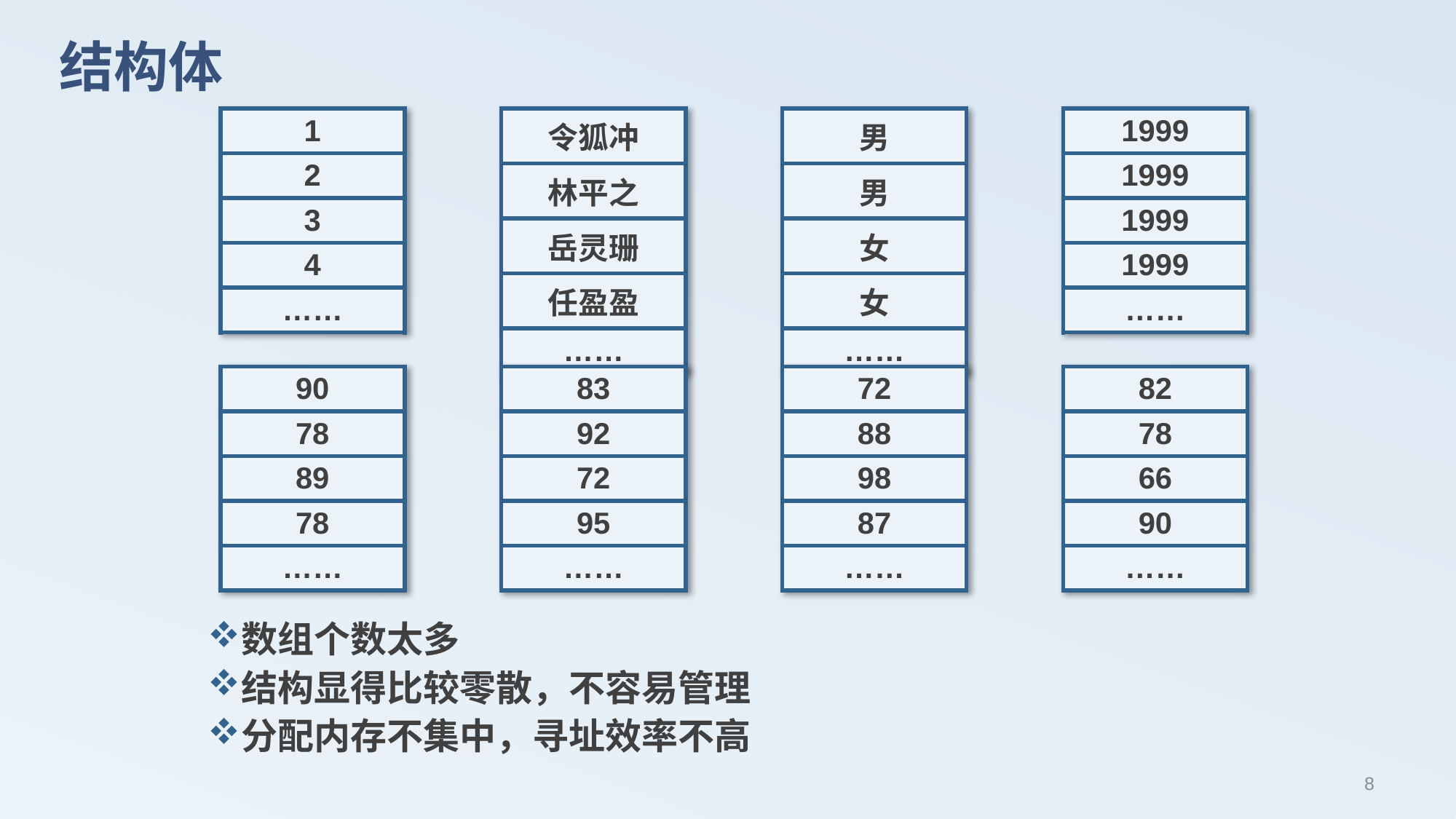

# 结构体
| 1 |
| --- |
| 2 |
| 3 |
| 4 |
| …… |
| 令狐冲 |
| --- |
| 林平之 |
| 岳灵珊 |
| 任盈盈 |
| …… |
| 男 |
| --- |
| 男 |
| 女 |
| 女 |
| …… |
| 1999 |
| --- |
| 1999 |
| 1999 |
| 1999 |
| …… |
| 90 |
| --- |
| 78 |
| 89 |
| 78 |
| …… |
| 83 |
| --- |
| 92 |
| 72 |
| 95 |
| …… |
| 72 |
| --- |
| 88 |
| 98 |
| 87 |
| …… |
| 82 |
| --- |
| 78 |
| 66 |
| 90 |
| …… |
数组个数太多
结构显得比较零散，不容易管理
分配内存不集中，寻址效率不高